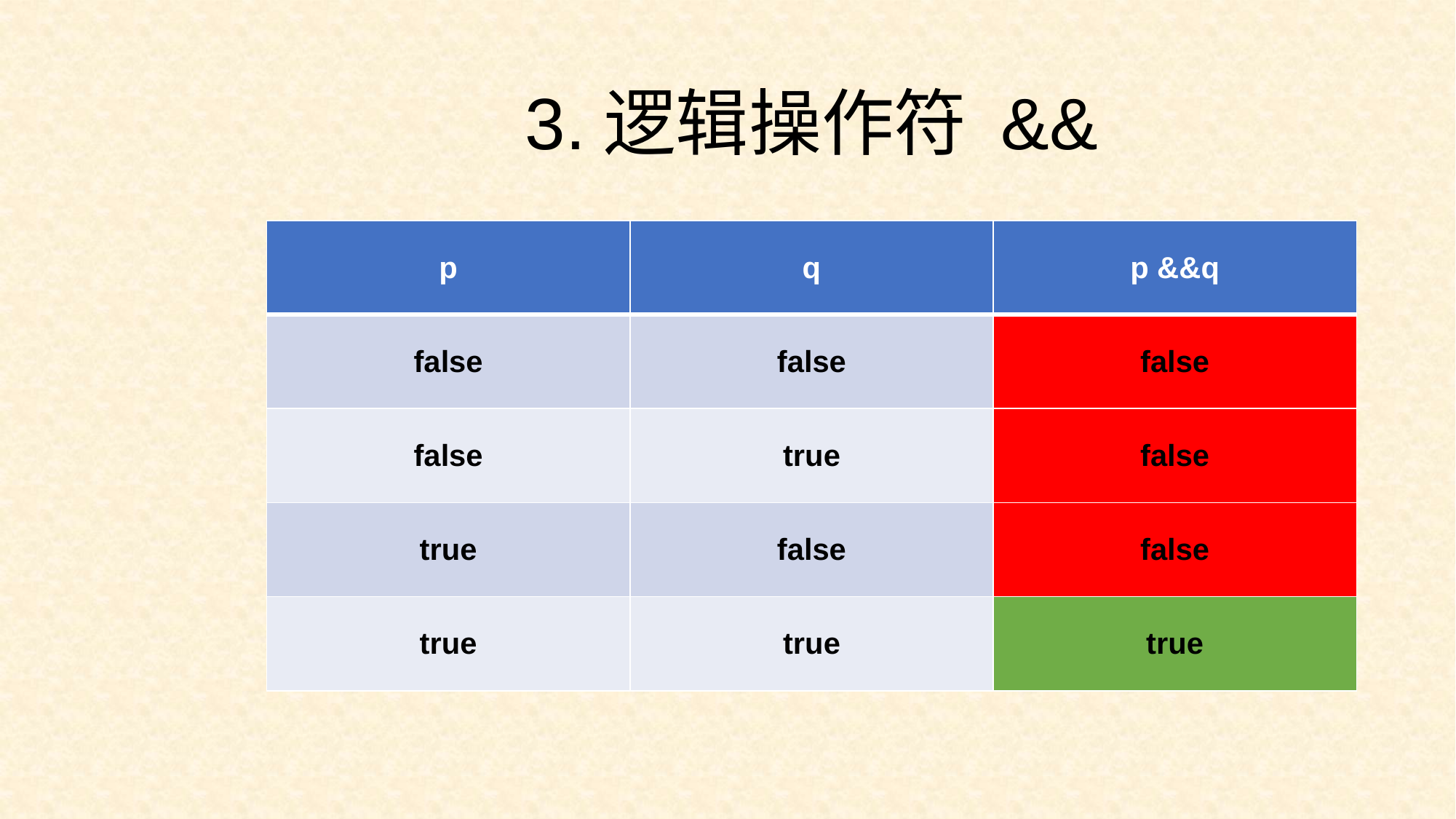

3.逻辑操作符 &&
| p | q | p &&q |
| --- | --- | --- |
| false | false | false |
| false | true | false |
| true | false | false |
| true | true | true |